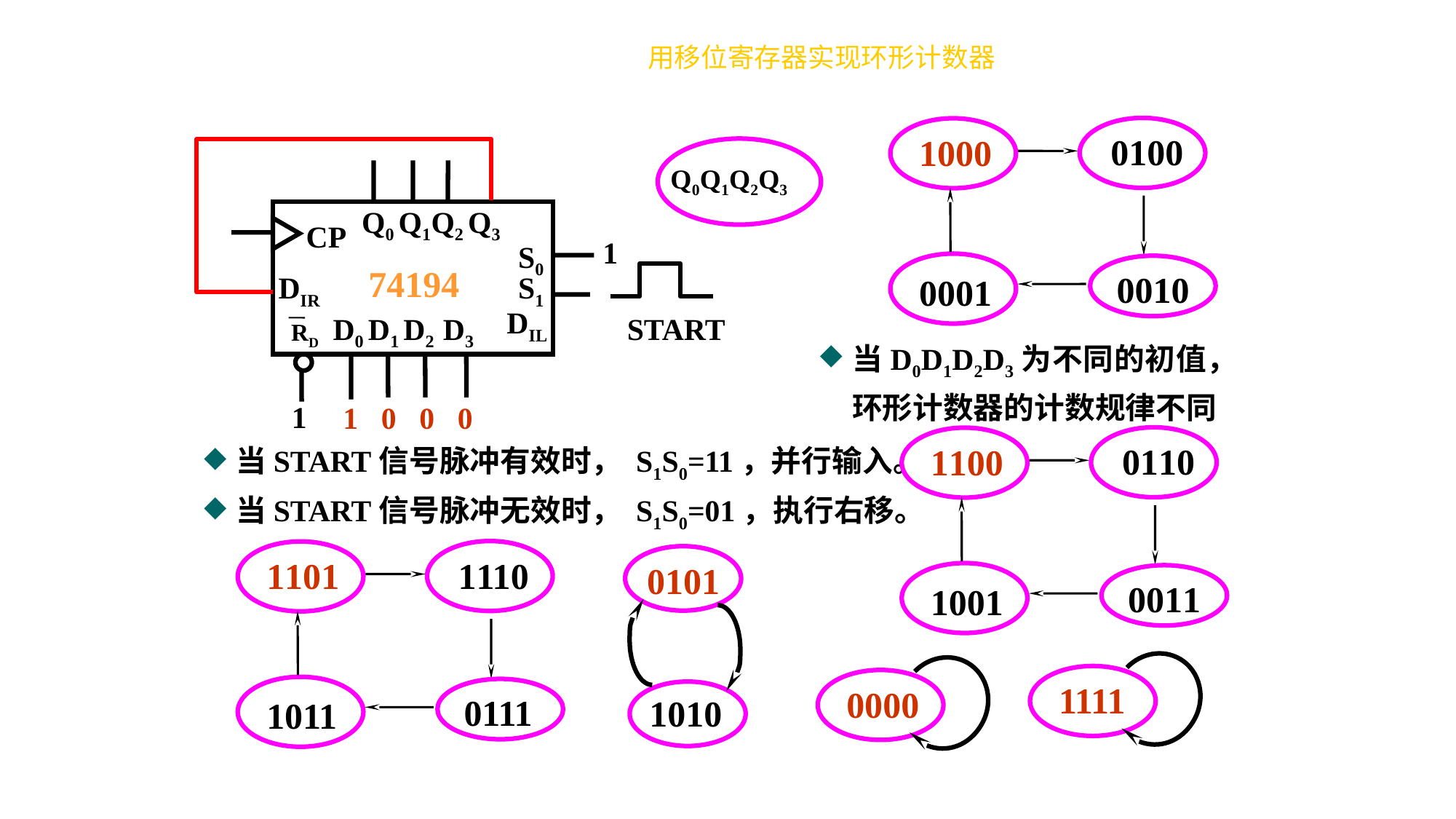

用移位寄存器实现环形计数器

0100

1000

Q0Q1Q2Q3

0010
Q0 Q1Q2 Q3

CP

1

S0

0001

74194
DIR
S1

DIL
D0 D1 D2  D3
START
RD

当D0D1D2D3为不同的初值，环形计数器的计数规律不同

1
1   0   0   0

0110

1100

0011

1001

当START信号脉冲有效时， S1S0=11，并行输入。
当START信号脉冲无效时， S1S0=01，执行右移。

1110

1101

0111

1011

0101

1010

1111

0000